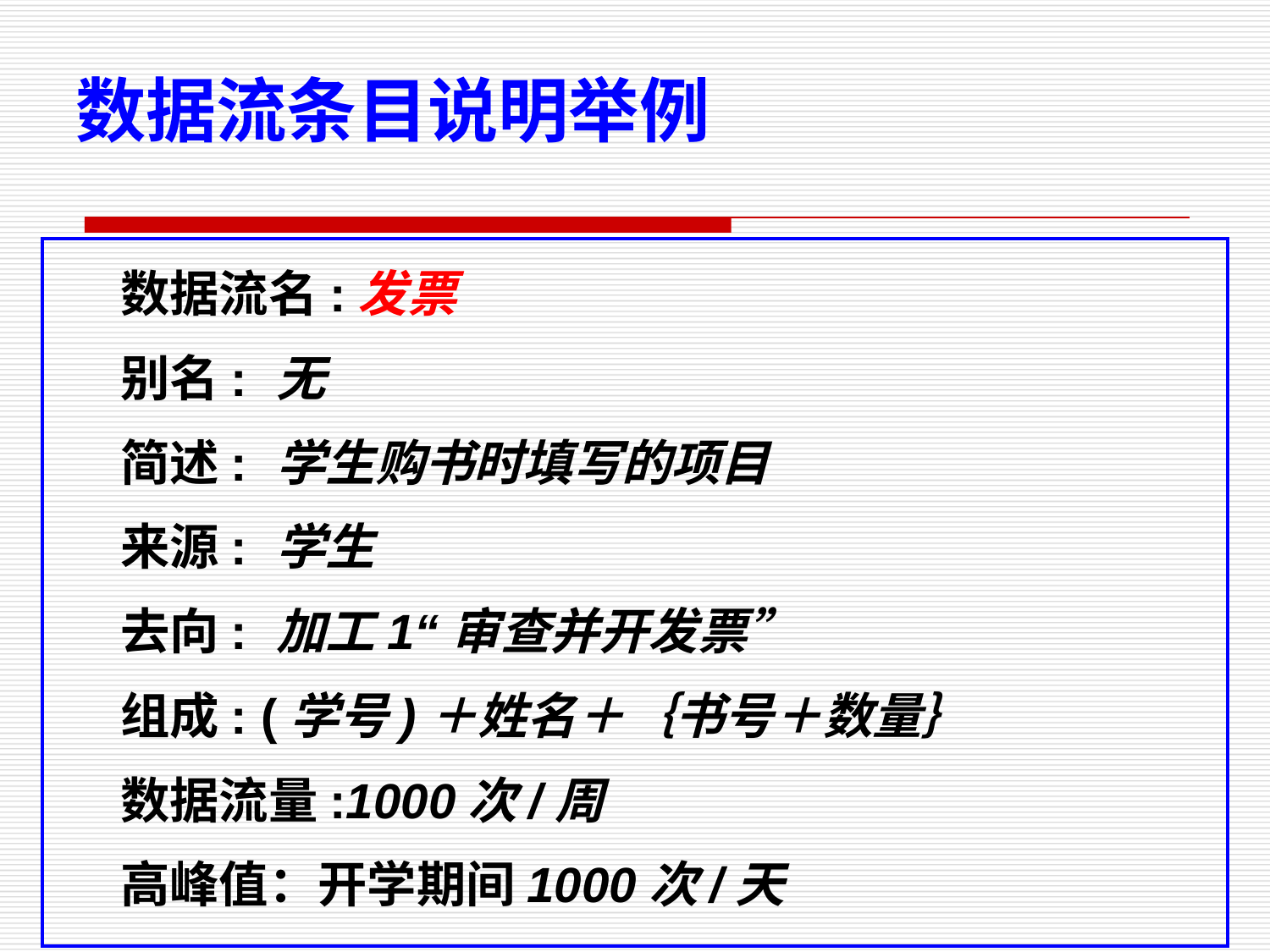

数据流条目说明举例
数据流名:发票
别名: 无
简述: 学生购书时填写的项目
来源: 学生
去向: 加工1“审查并开发票”
组成: (学号)＋姓名＋｛书号＋数量｝
数据流量:1000次/周
高峰值：开学期间1000次/天